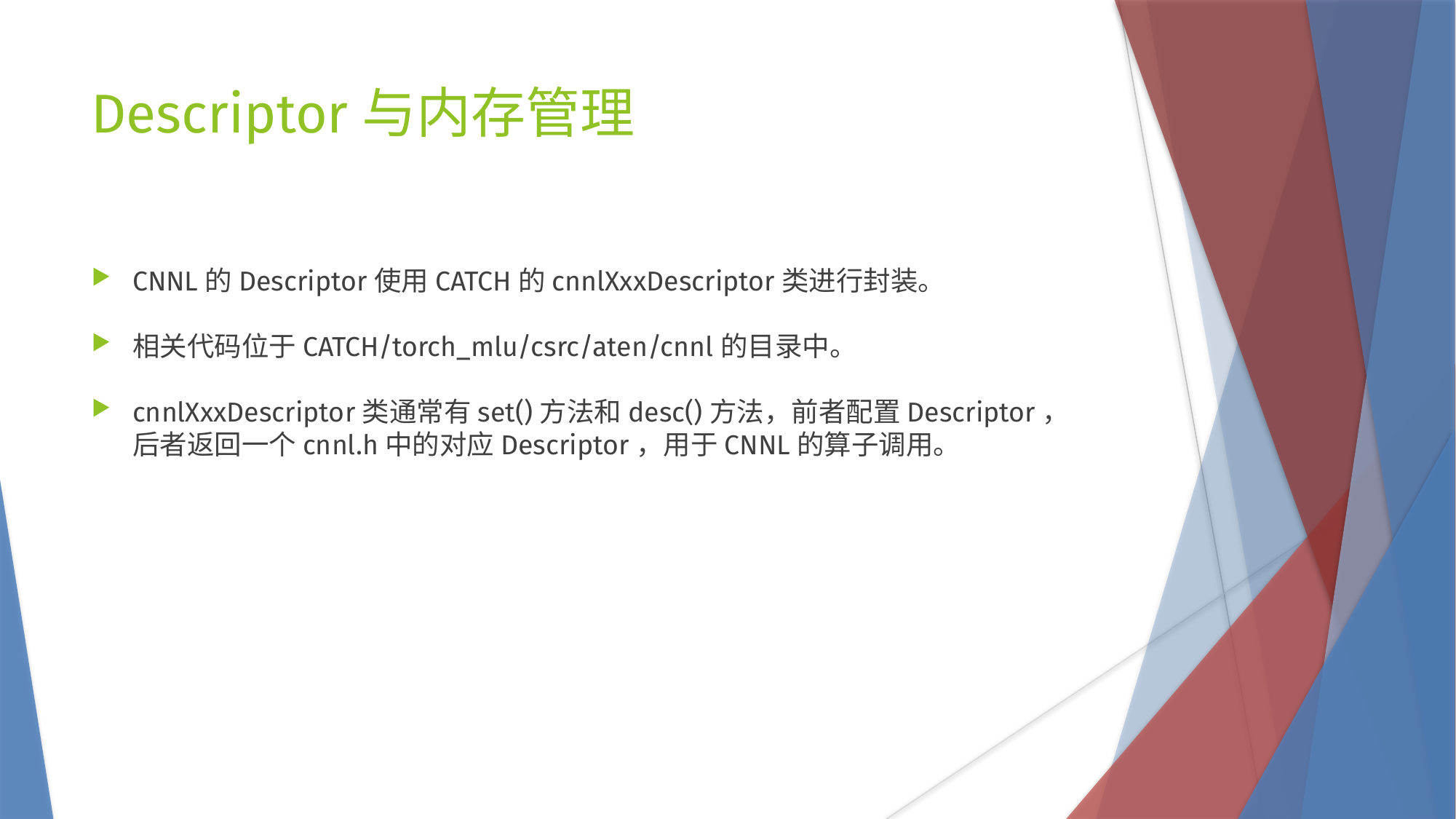

Descriptor与内存管理
CNNL的Descriptor使用CATCH的cnnlXxxDescriptor类进行封装。

相关代码位于CATCH/torch_mlu/csrc/aten/cnnl的目录中。

cnnlXxxDescriptor类通常有set()方法和desc()方法，前者配置Descriptor，后者返回一个cnnl.h中的对应Descriptor，用于CNNL的算子调用。